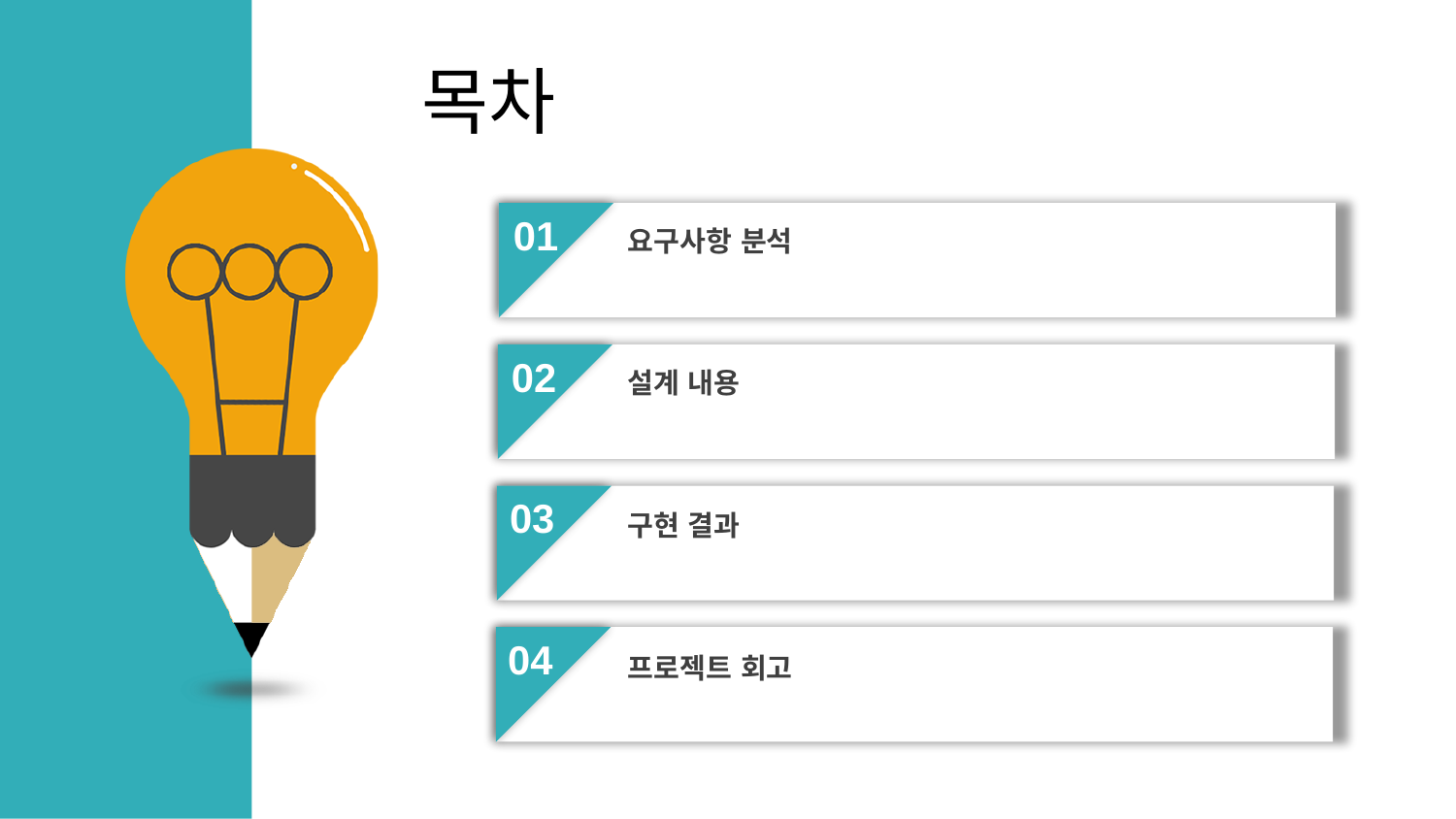

목차

01
요구사항 분석
02

설계 내용
03

구현 결과

04
프로젝트 회고